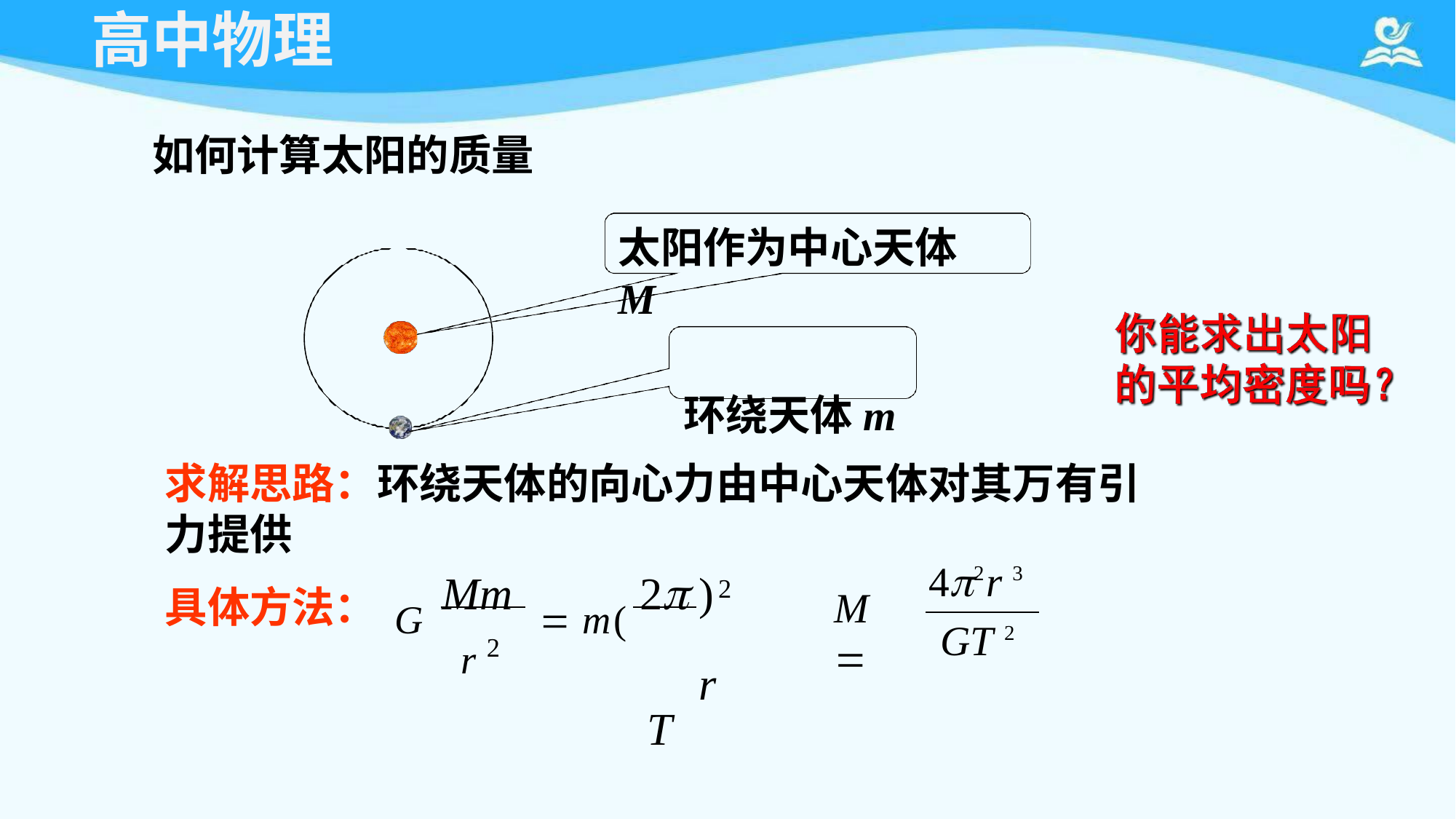

# 高中物理
如何计算太阳的质量

太阳作为中心天体M

环绕天体m

求解思路：环绕天体的向心力由中心天体对其万有引 力提供
G Mm	= m( 2π
4π2 r 3
2
)	r
T
具体方法：
M	=
r 2

GT 2